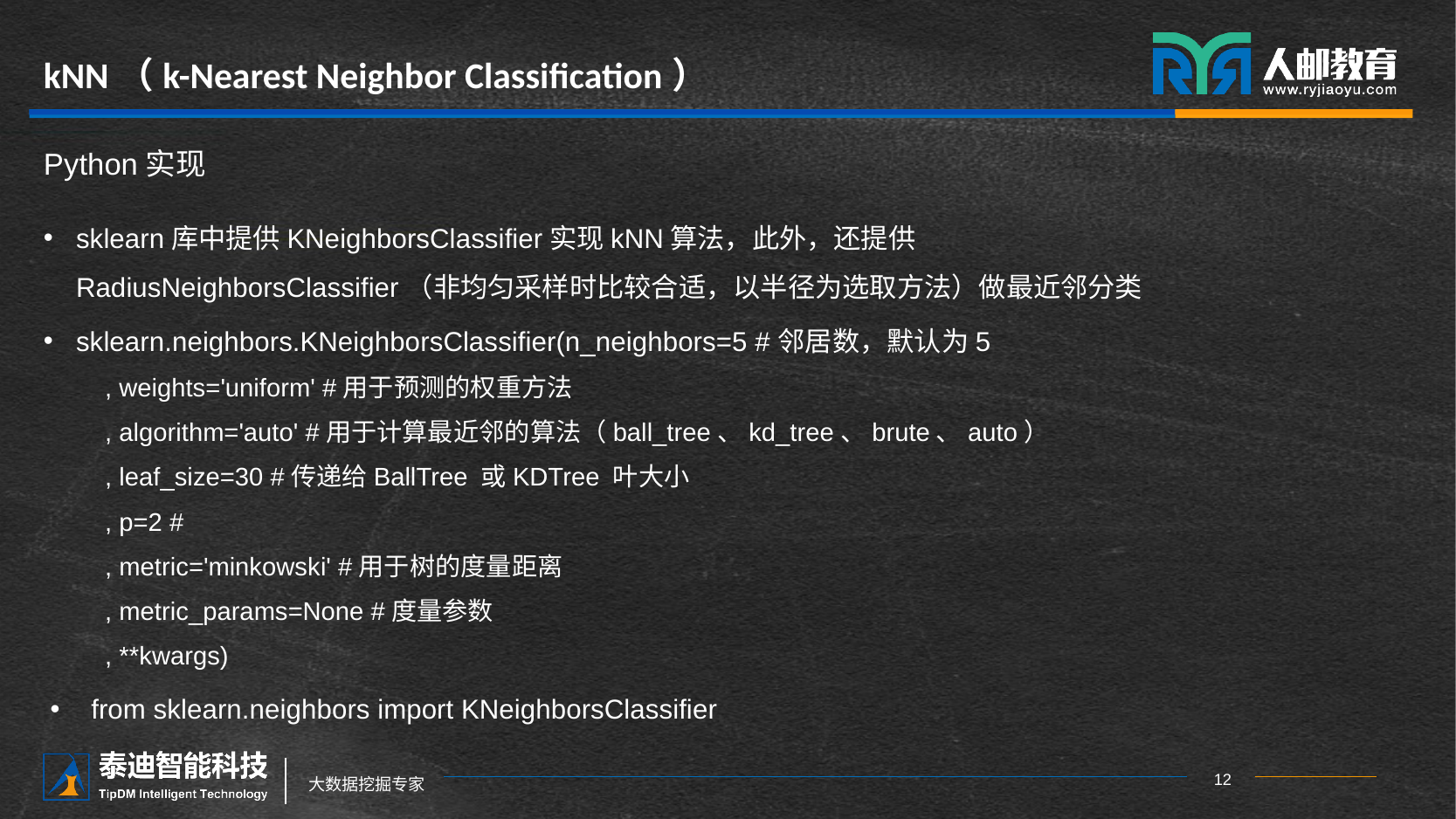

# kNN（k-Nearest Neighbor Classification）
Python实现
sklearn库中提供KNeighborsClassifier实现kNN算法，此外，还提供RadiusNeighborsClassifier（非均匀采样时比较合适，以半径为选取方法）做最近邻分类
sklearn.neighbors.KNeighborsClassifier(n_neighbors=5 #邻居数，默认为5
 , weights='uniform' #用于预测的权重方法
 , algorithm='auto' #用于计算最近邻的算法（ball_tree、kd_tree、brute、auto）
 , leaf_size=30 #传递给BallTree 或KDTree 叶大小
 , p=2 #
 , metric='minkowski' #用于树的度量距离
 , metric_params=None #度量参数
 , **kwargs)
from sklearn.neighbors import KNeighborsClassifier